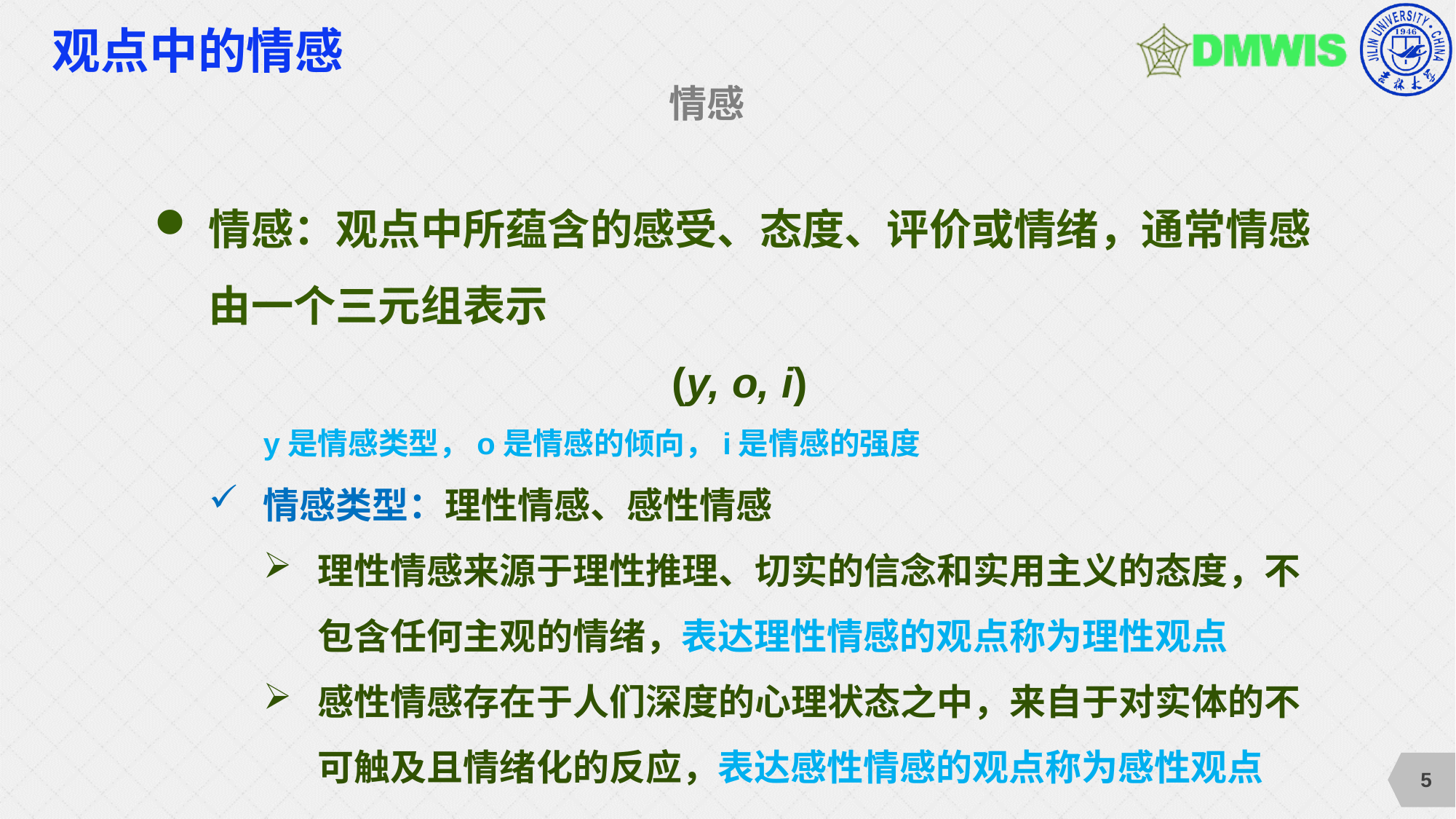

# 观点中的情感
情感
情感：观点中所蕴含的感受、态度、评价或情绪，通常情感由一个三元组表示
(y, o, i)
	y是情感类型，o是情感的倾向，i是情感的强度
情感类型：理性情感、感性情感
理性情感来源于理性推理、切实的信念和实用主义的态度，不包含任何主观的情绪，表达理性情感的观点称为理性观点
感性情感存在于人们深度的心理状态之中，来自于对实体的不可触及且情绪化的反应，表达感性情感的观点称为感性观点
5